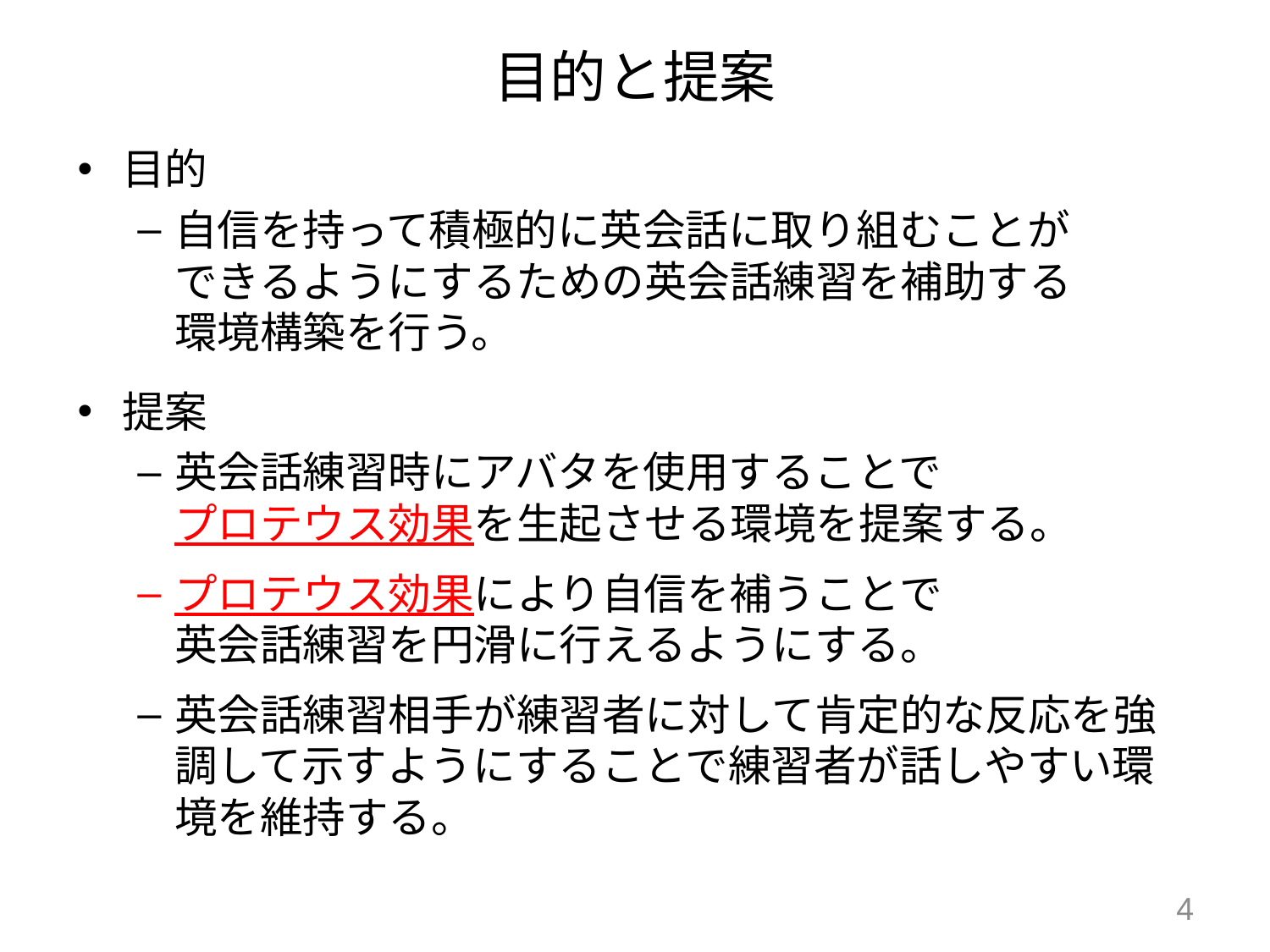

# 目的と提案
目的
自信を持って積極的に英会話に取り組むことが
できるようにするための英会話練習を補助する
環境構築を行う。
提案
英会話練習時にアバタを使用することで
プロテウス効果を生起させる環境を提案する。
プロテウス効果により自信を補うことで
英会話練習を円滑に行えるようにする。
英会話練習相手が練習者に対して肯定的な反応を強調して示すようにすることで練習者が話しやすい環境を維持する。
4